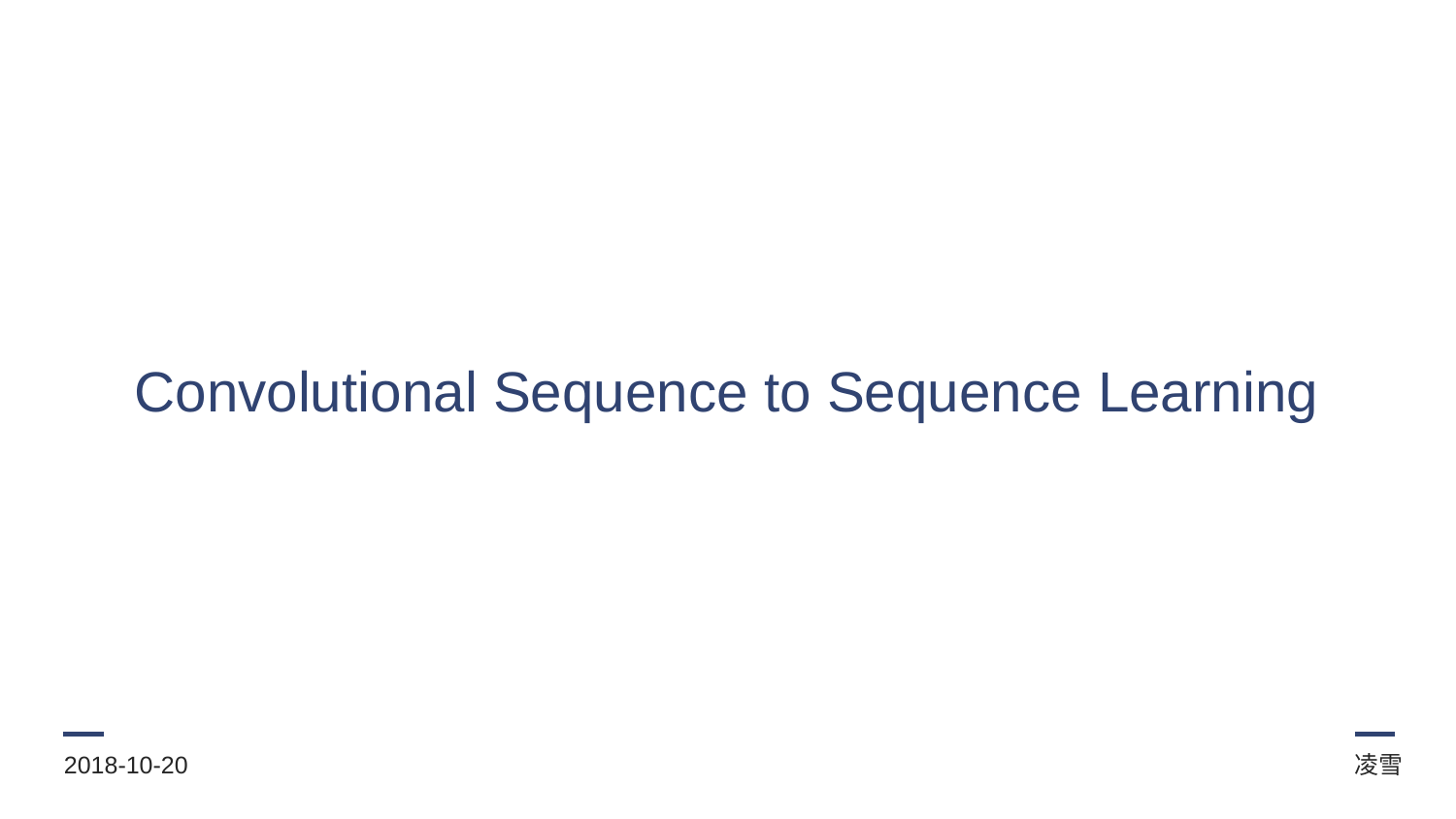

Convolutional Sequence to Sequence Learning
2018-10-20
凌雪